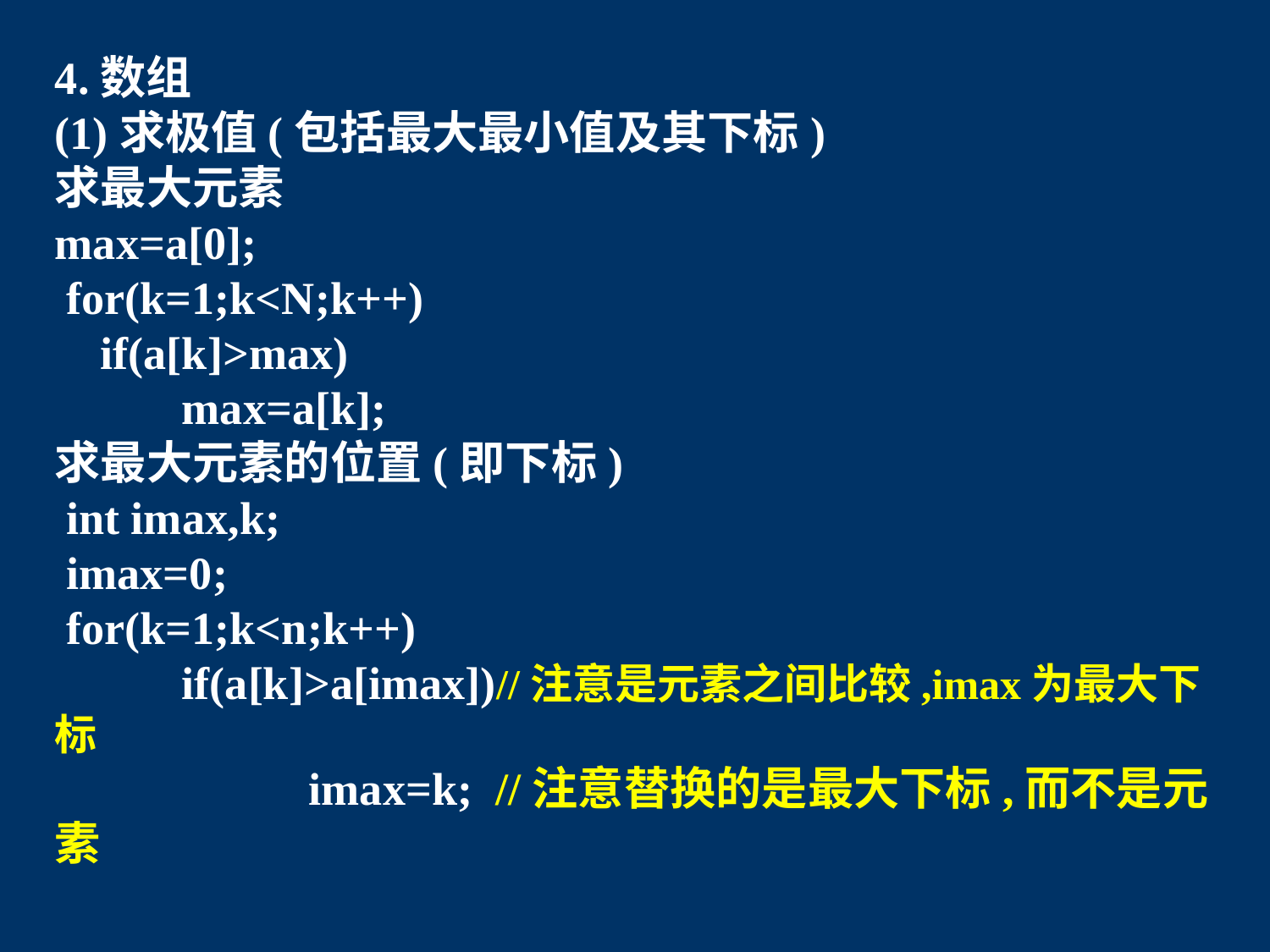

4.数组
(1)求极值(包括最大最小值及其下标)
求最大元素
max=a[0];
 for(k=1;k<N;k++)
    if(a[k]>max)
	max=a[k];
求最大元素的位置(即下标)
 int imax,k;
 imax=0;
 for(k=1;k<n;k++)
	if(a[k]>a[imax])//注意是元素之间比较,imax为最大下标
		imax=k;  //注意替换的是最大下标,而不是元素